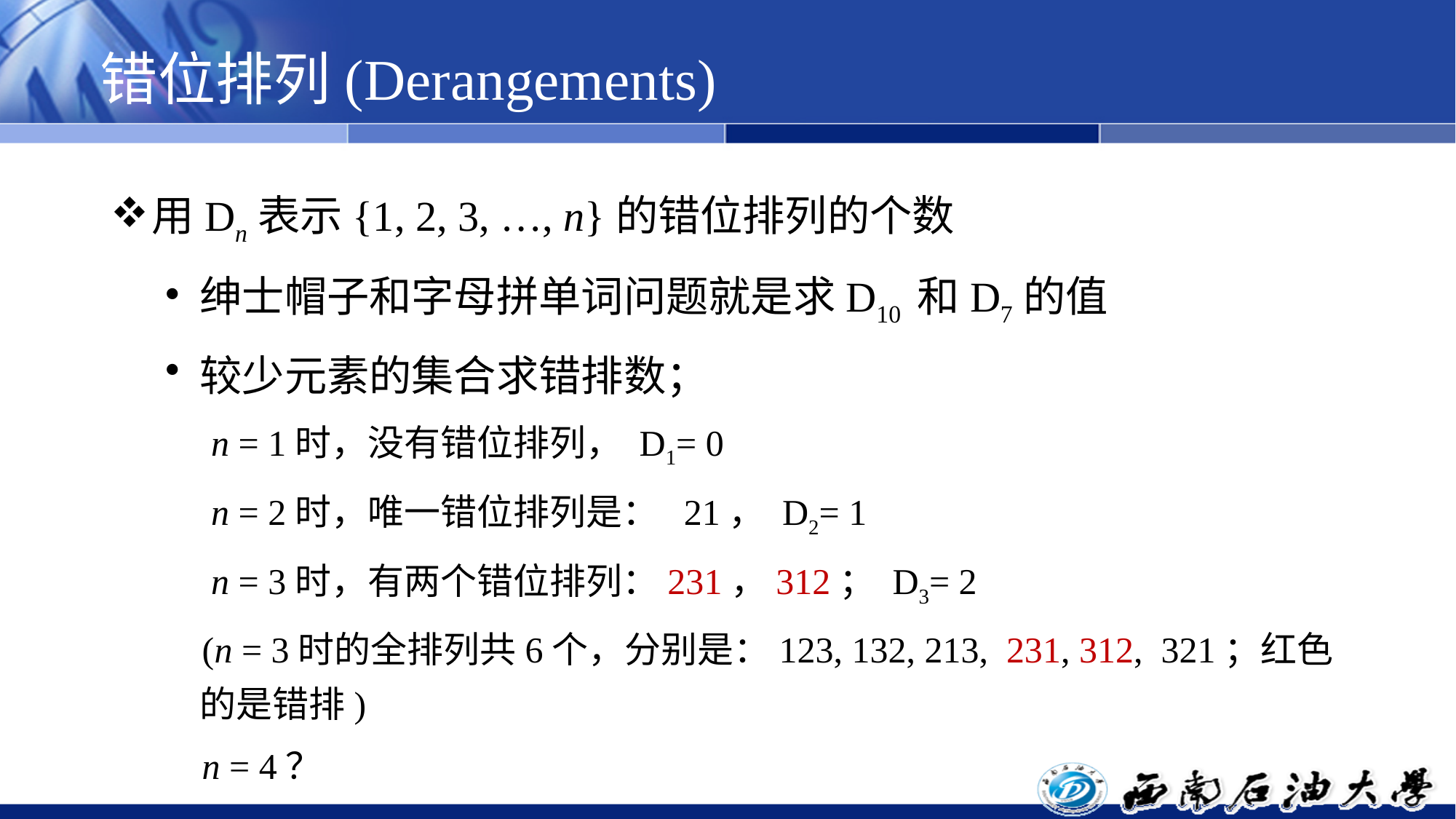

# 错位排列(Derangements)
用Dn表示{1, 2, 3, …, n}的错位排列的个数
绅士帽子和字母拼单词问题就是求D10 和D7的值
较少元素的集合求错排数；
     n = 1时，没有错位排列， D1= 0
     n = 2时，唯一错位排列是：  21， D2= 1
     n = 3时，有两个错位排列：231，312； D3= 2
    (n = 3时的全排列共6个，分别是：123, 132, 213,  231, 312,  321；红色的是错排)
    n = 4？